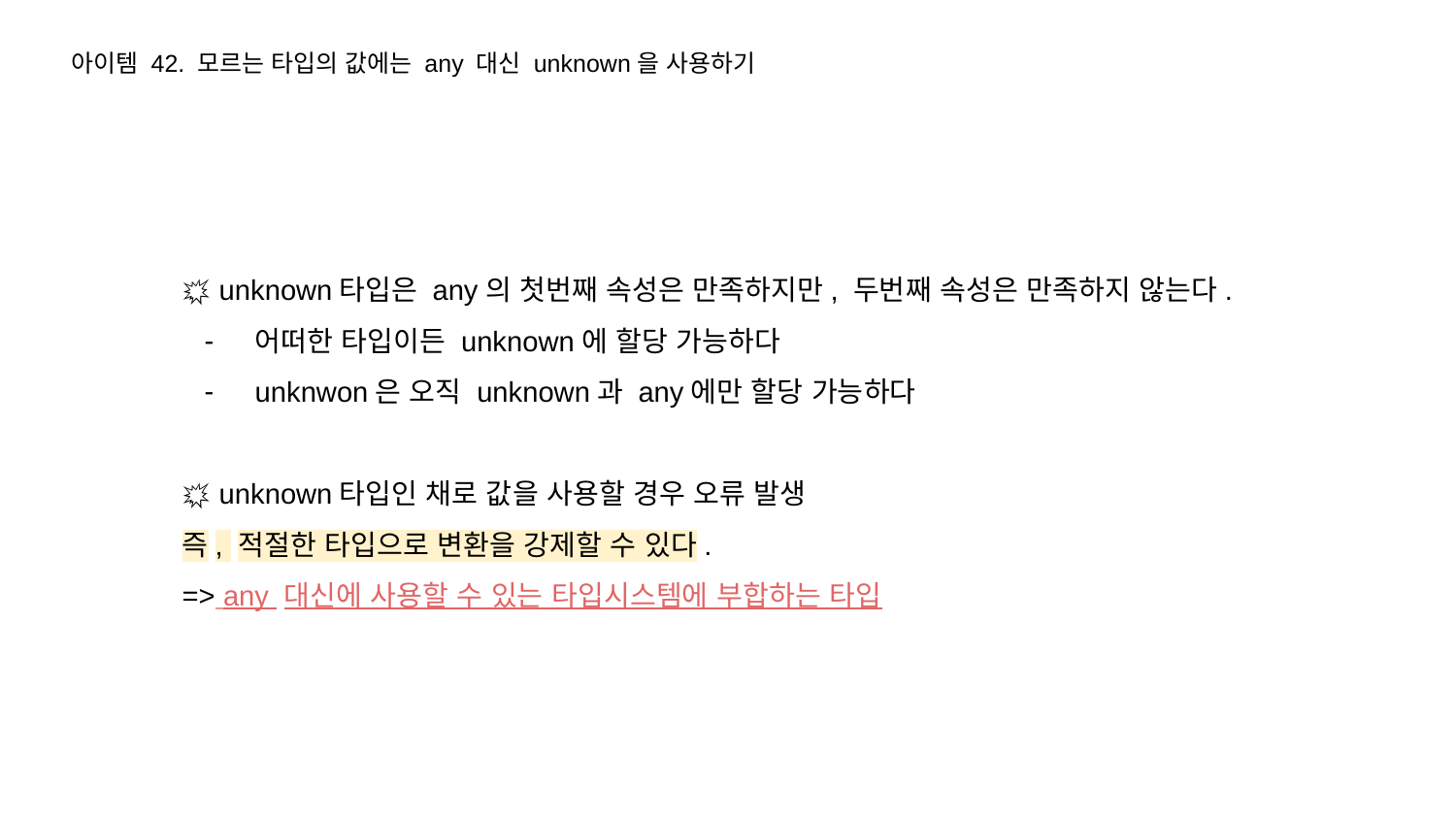

아이템 42. 모르는 타입의 값에는 any 대신 unknown을 사용하기
💥 unknown타입은 any의 첫번째 속성은 만족하지만, 두번째 속성은 만족하지 않는다.
어떠한 타입이든 unknown에 할당 가능하다
unknwon은 오직 unknown과 any에만 할당 가능하다

💥 unknown타입인 채로 값을 사용할 경우 오류 발생
즉, 적절한 타입으로 변환을 강제할 수 있다.
=> any 대신에 사용할 수 있는 타입시스템에 부합하는 타입